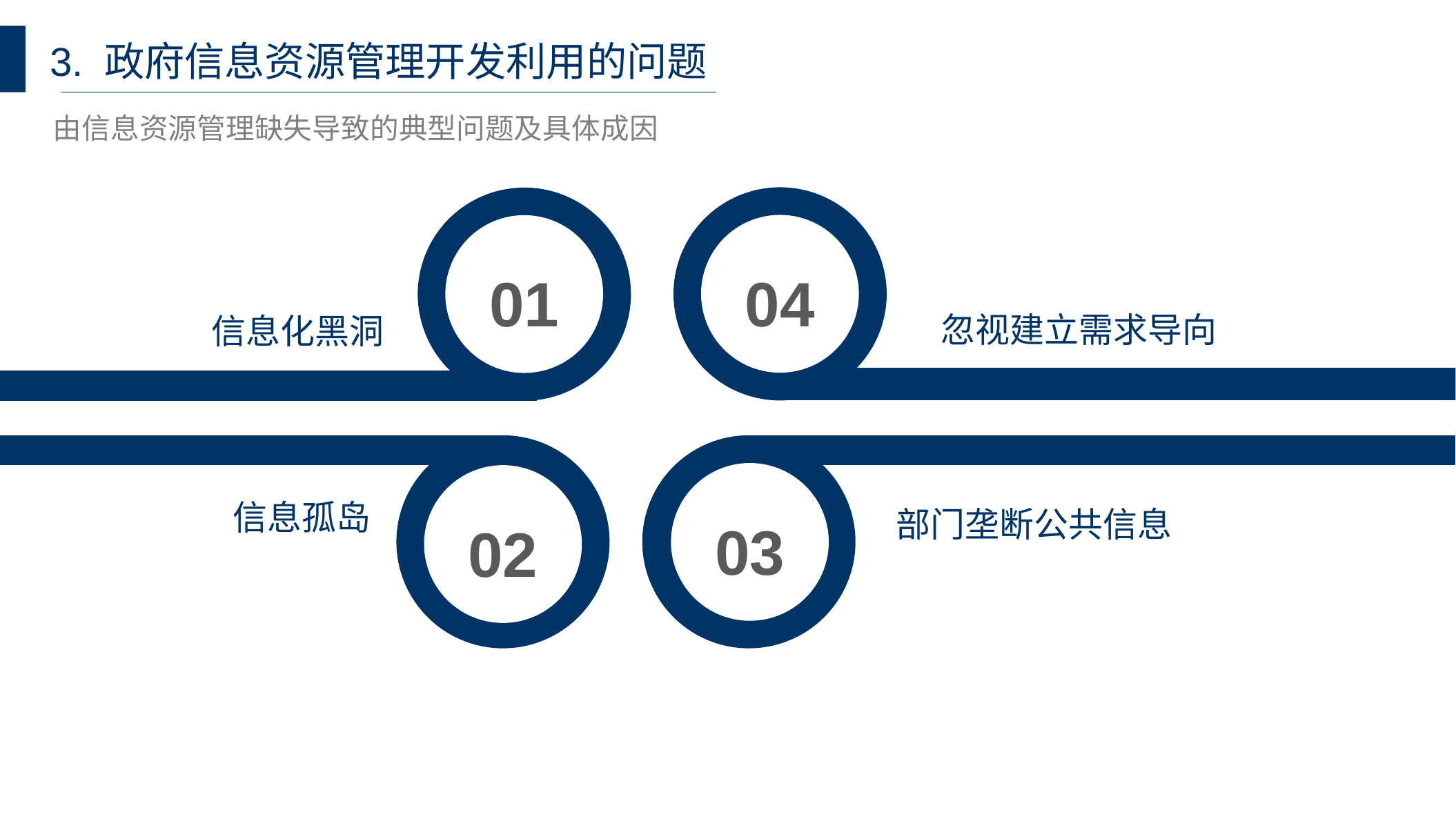

3. 政府信息资源管理开发利用的问题
由信息资源管理缺失导致的典型问题及具体成因

04

01
忽视建立需求导向
信息化黑洞

02

03
信息孤岛
部门垄断公共信息